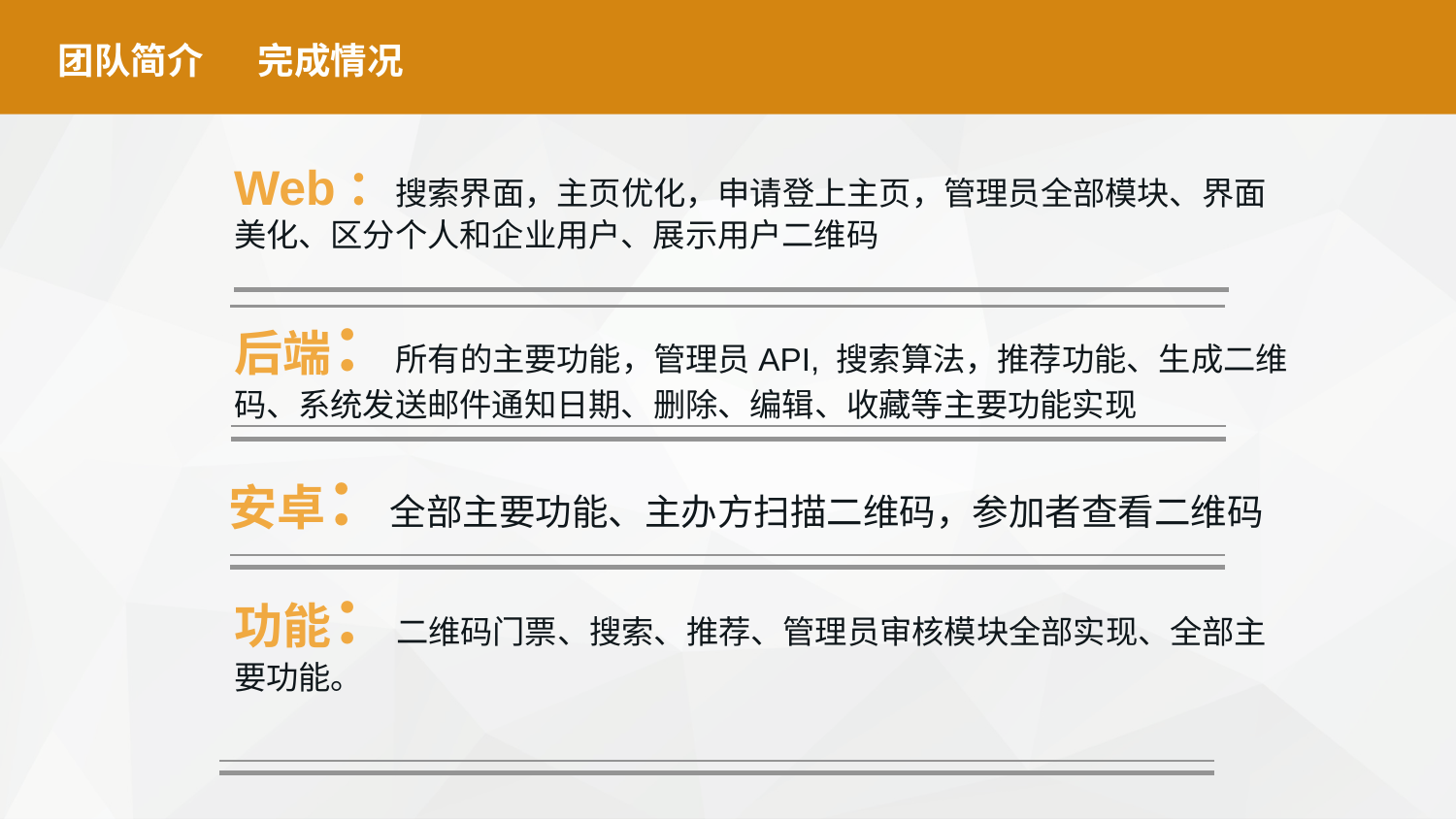

团队简介
完成情况
Web：搜索界面，主页优化，申请登上主页，管理员全部模块、界面美化、区分个人和企业用户、展示用户二维码
后端：所有的主要功能，管理员API, 搜索算法，推荐功能、生成二维码、系统发送邮件通知日期、删除、编辑、收藏等主要功能实现

安卓：全部主要功能、主办方扫描二维码，参加者查看二维码
功能：二维码门票、搜索、推荐、管理员审核模块全部实现、全部主要功能。